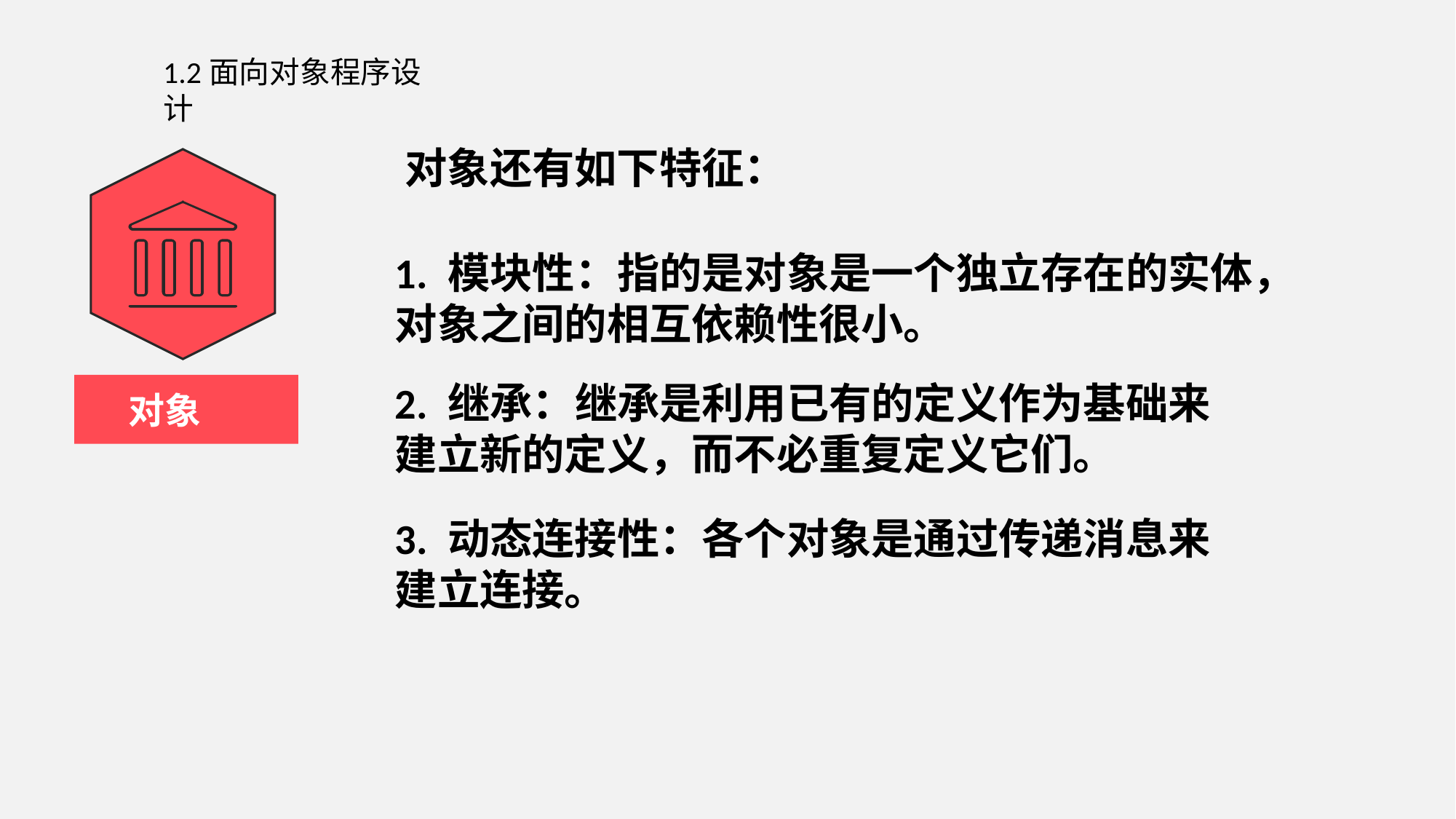

1.2面向对象程序设计
 对象还有如下特征：

1. 模块性：指的是对象是一个独立存在的实体，对象之间的相互依赖性很小。
2. 继承：继承是利用已有的定义作为基础来建立新的定义，而不必重复定义它们。

对象
3. 动态连接性：各个对象是通过传递消息来建立连接。